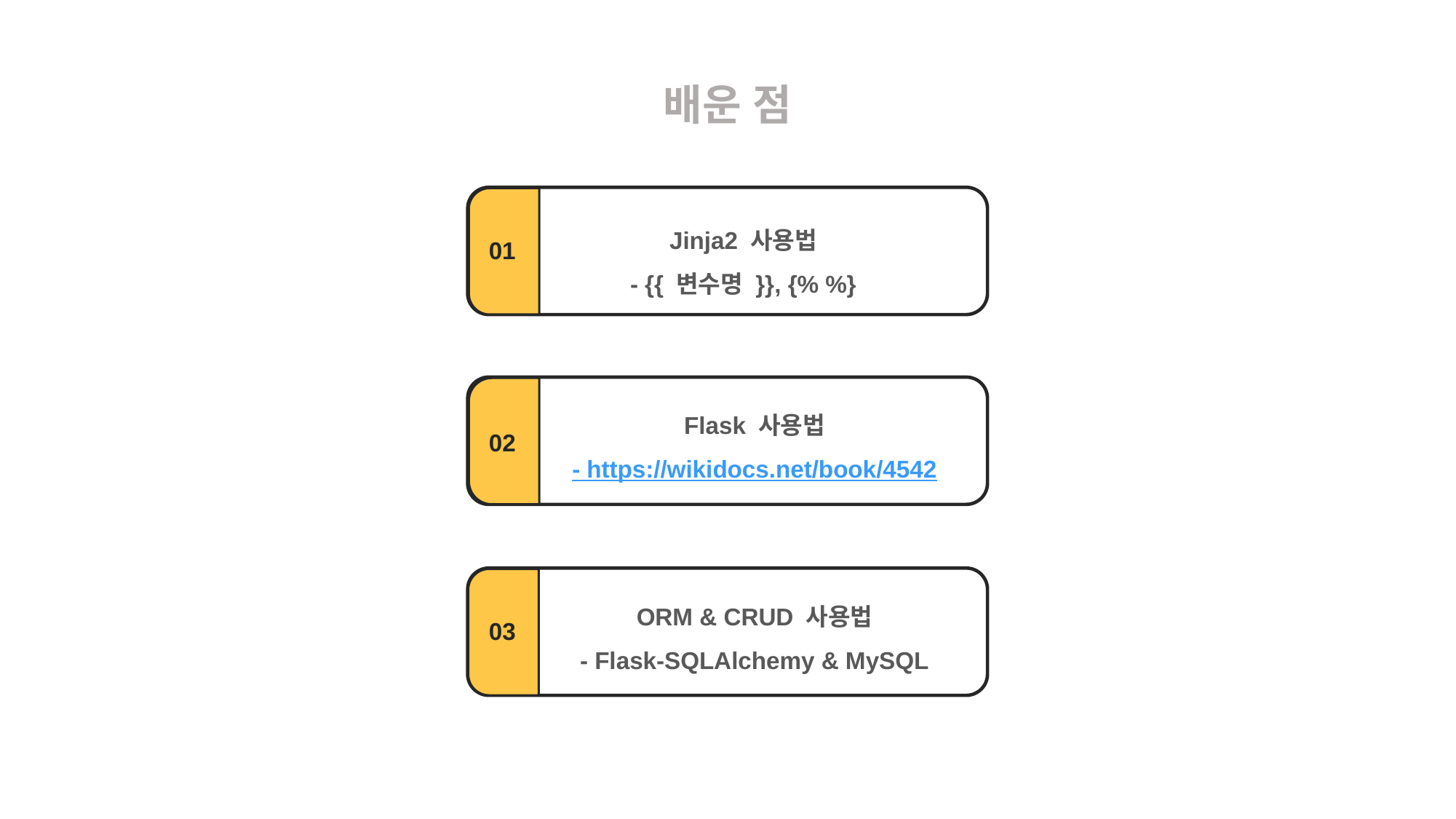

배운 점

Jinja2 사용법
- {{ 변수명 }}, {% %}

01

Flask 사용법
- https://wikidocs.net/book/4542

02

ORM & CRUD 사용법
- Flask-SQLAlchemy & MySQL

03